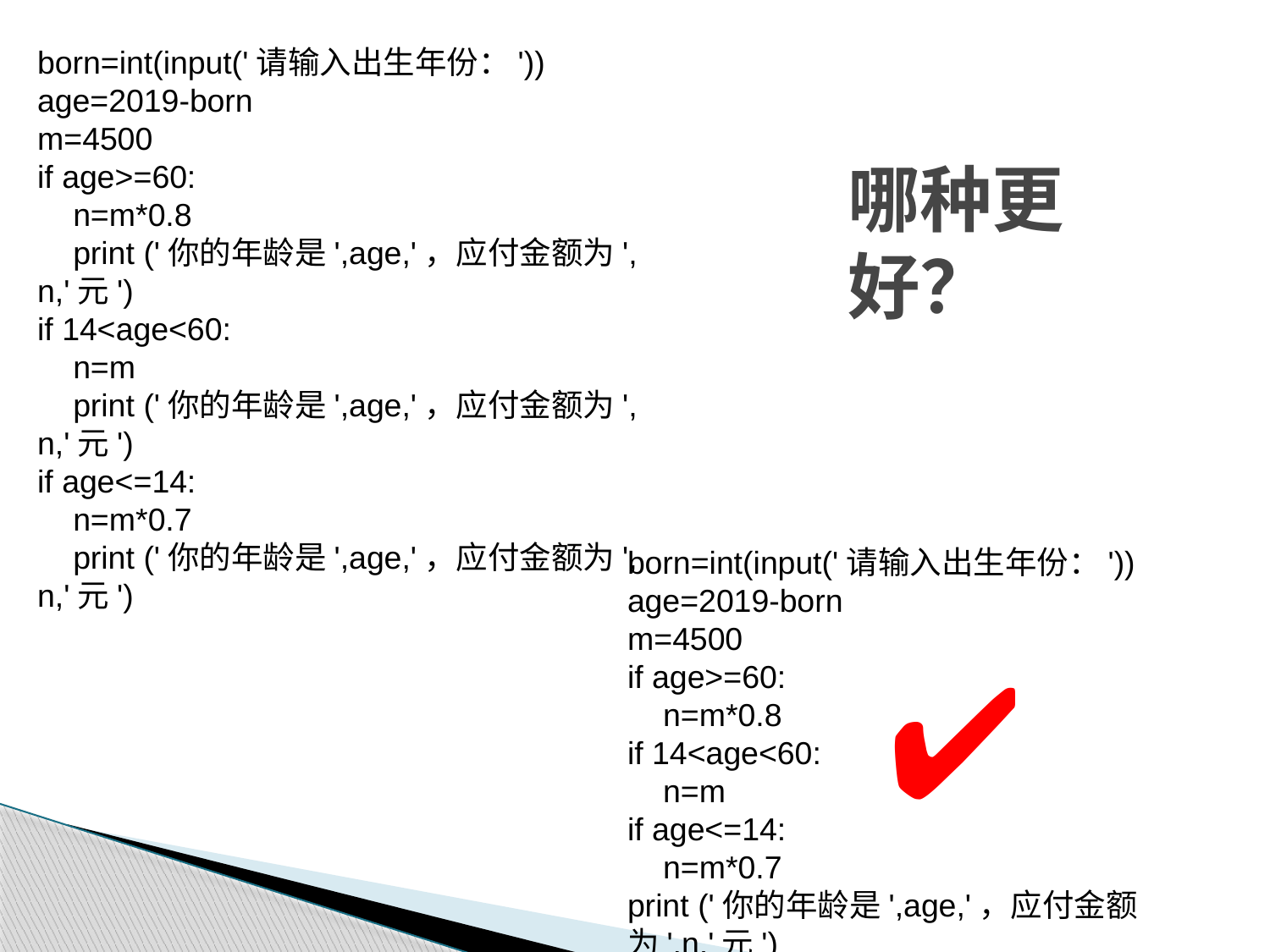

born=int(input('请输入出生年份：'))
age=2019-born
m=4500
if age>=60:
    n=m*0.8
    print ('你的年龄是',age,'，应付金额为',n,'元')
if 14<age<60:
    n=m
    print ('你的年龄是',age,'，应付金额为',n,'元')
if age<=14:
    n=m*0.7
    print ('你的年龄是',age,'，应付金额为',n,'元')
# 哪种更好？
born=int(input('请输入出生年份：'))
age=2019-born
m=4500
if age>=60:
    n=m*0.8
if 14<age<60:
    n=m
if age<=14:
    n=m*0.7
print ('你的年龄是',age,'，应付金额为',n,'元')
✔